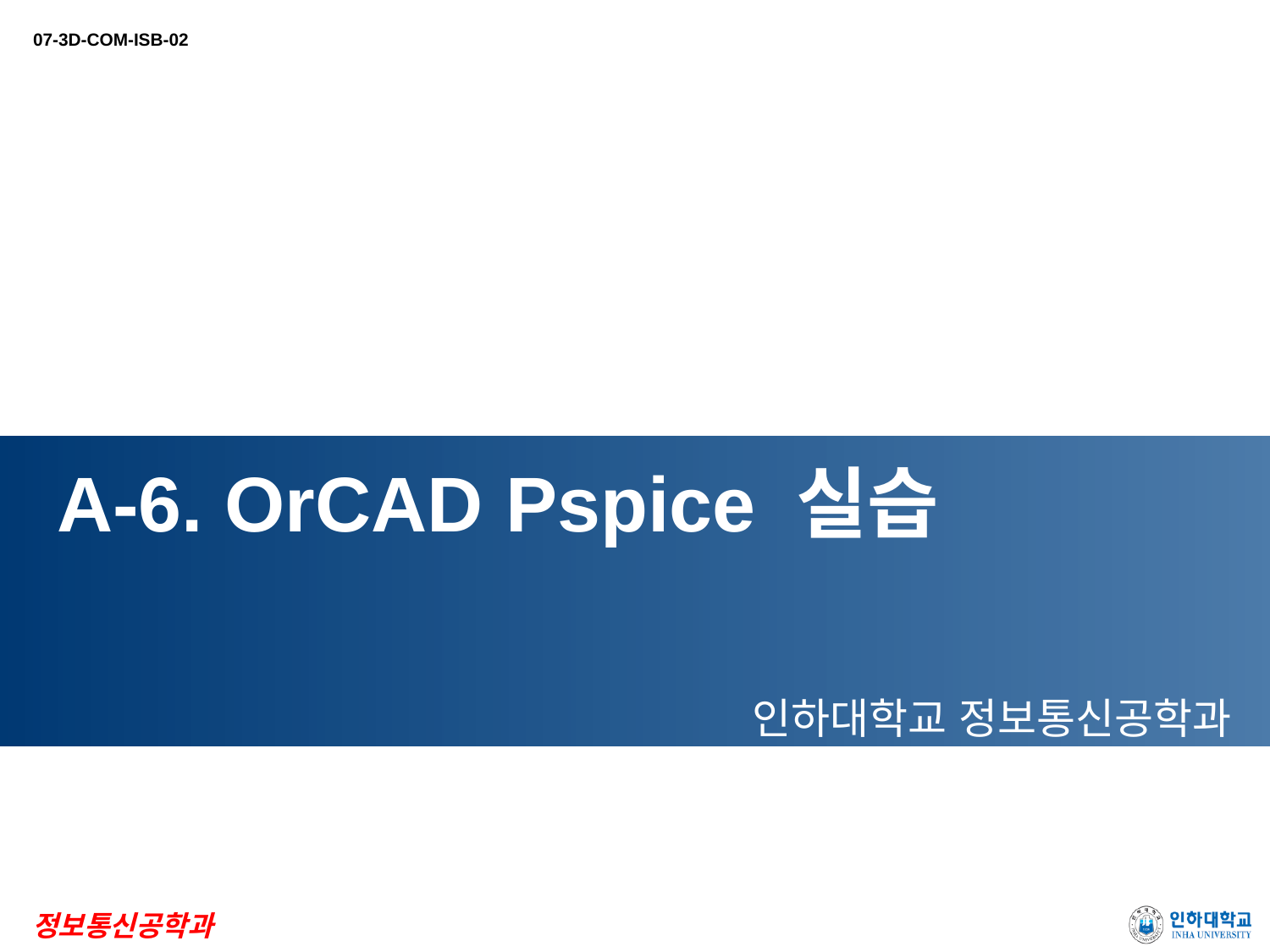

# A-6. OrCAD Pspice 실습
인하대학교 정보통신공학과